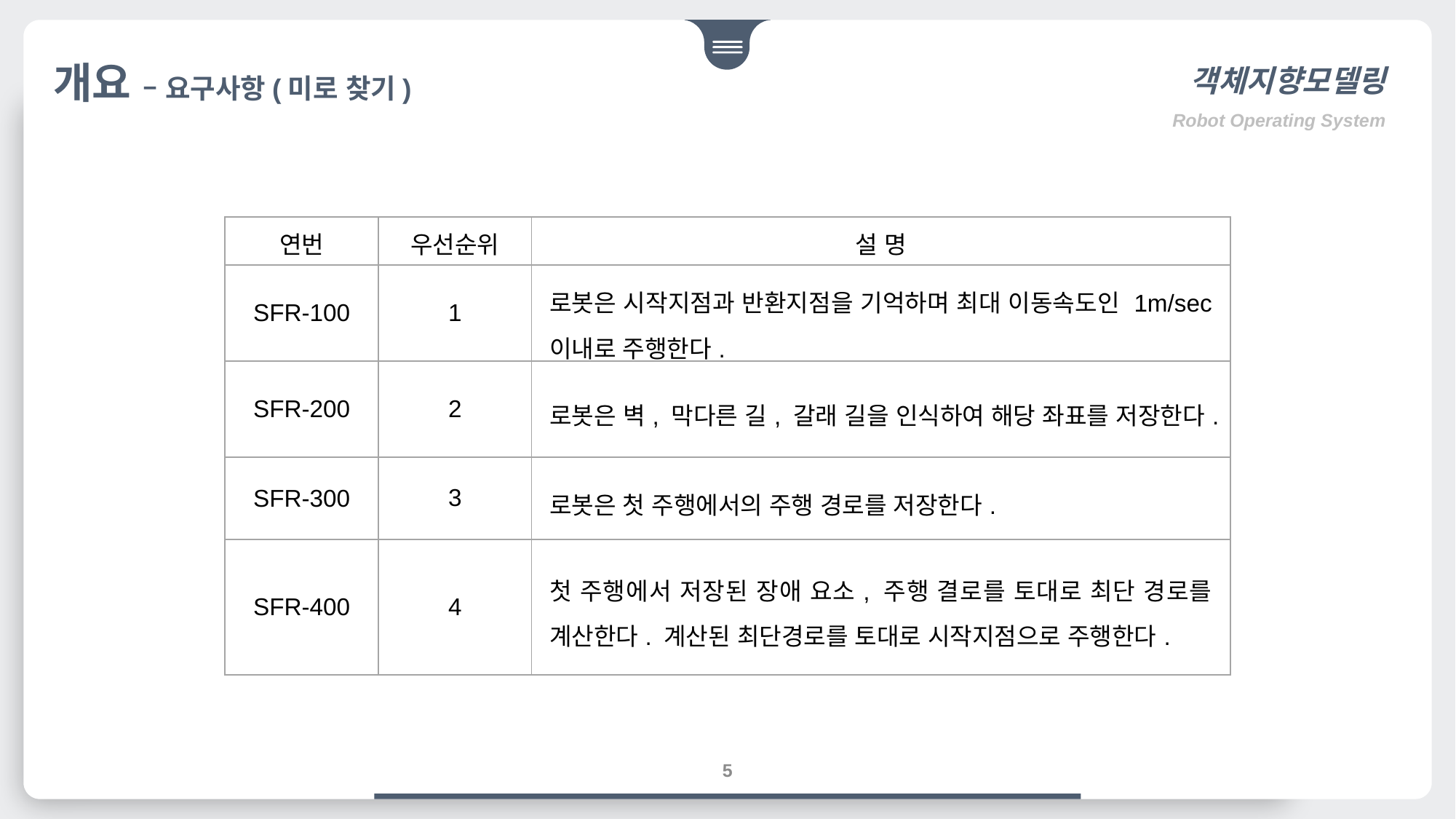

개요 – 요구사항(미로 찾기)
객체지향모델링
Robot Operating System
| 연번 | 우선순위 | 설 명 |
| --- | --- | --- |
| SFR-100 | 1 | 로봇은 시작지점과 반환지점을 기억하며 최대 이동속도인 1m/sec 이내로 주행한다. |
| SFR-200 | 2 | 로봇은 벽, 막다른 길, 갈래 길을 인식하여 해당 좌표를 저장한다. |
| SFR-300 | 3 | 로봇은 첫 주행에서의 주행 경로를 저장한다. |
| SFR-400 | 4 | 첫 주행에서 저장된 장애 요소, 주행 결로를 토대로 최단 경로를 계산한다. 계산된 최단경로를 토대로 시작지점으로 주행한다. |
5